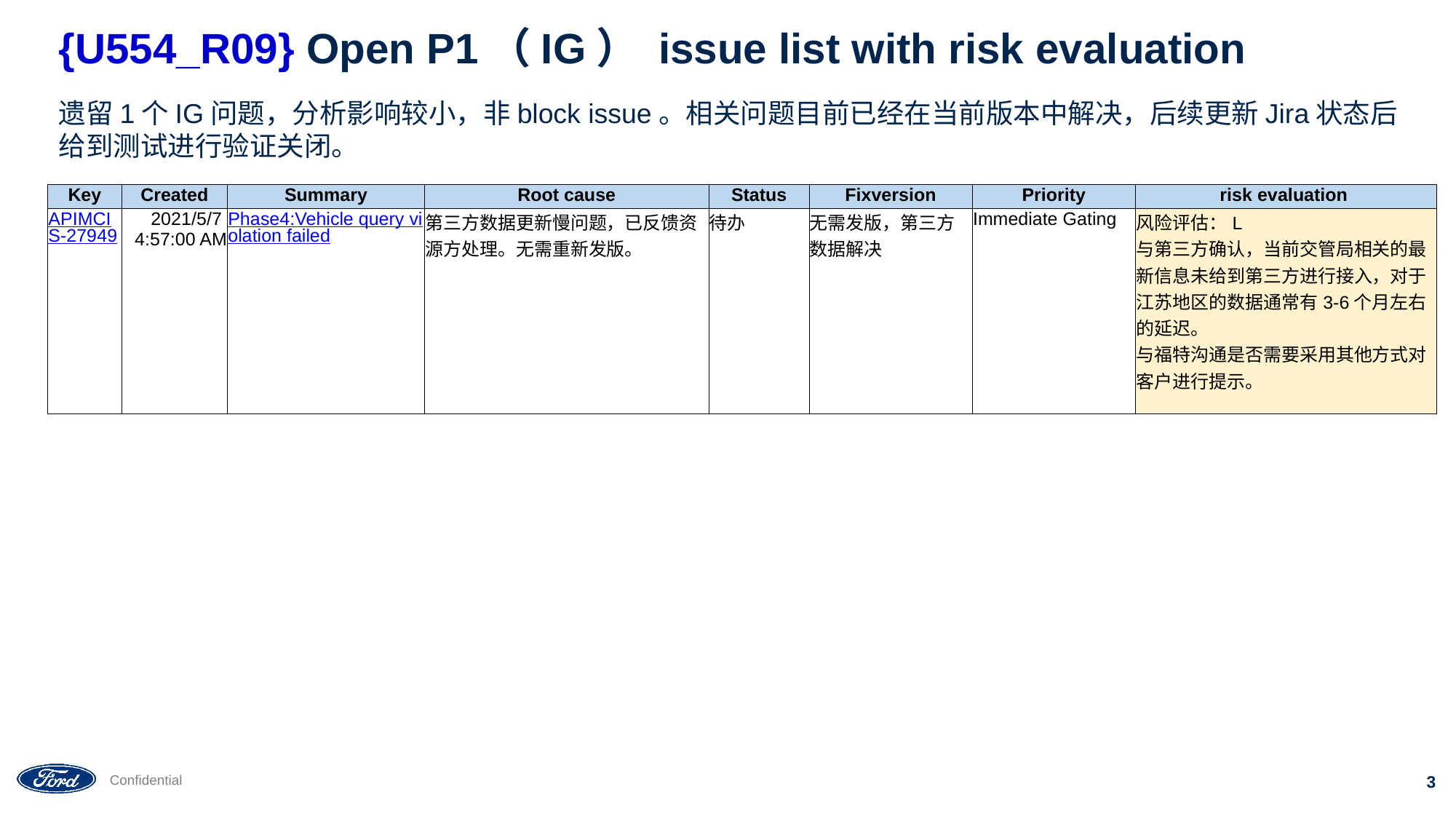

# {U554_R09} Open P1（IG） issue list with risk evaluation
遗留1个IG问题，分析影响较小，非block issue。相关问题目前已经在当前版本中解决，后续更新Jira状态后给到测试进行验证关闭。
| Key | Created | Summary | Root cause | Status | Fixversion | Priority | risk evaluation |
| --- | --- | --- | --- | --- | --- | --- | --- |
| APIMCIS-27949 | 2021/5/7 4:57:00 AM | Phase4:Vehicle query violation failed | 第三方数据更新慢问题，已反馈资源方处理。无需重新发版。 | 待办 | 无需发版，第三方数据解决 | Immediate Gating | 风险评估：L 与第三方确认，当前交管局相关的最新信息未给到第三方进行接入，对于江苏地区的数据通常有3-6个月左右的延迟。 与福特沟通是否需要采用其他方式对客户进行提示。 |